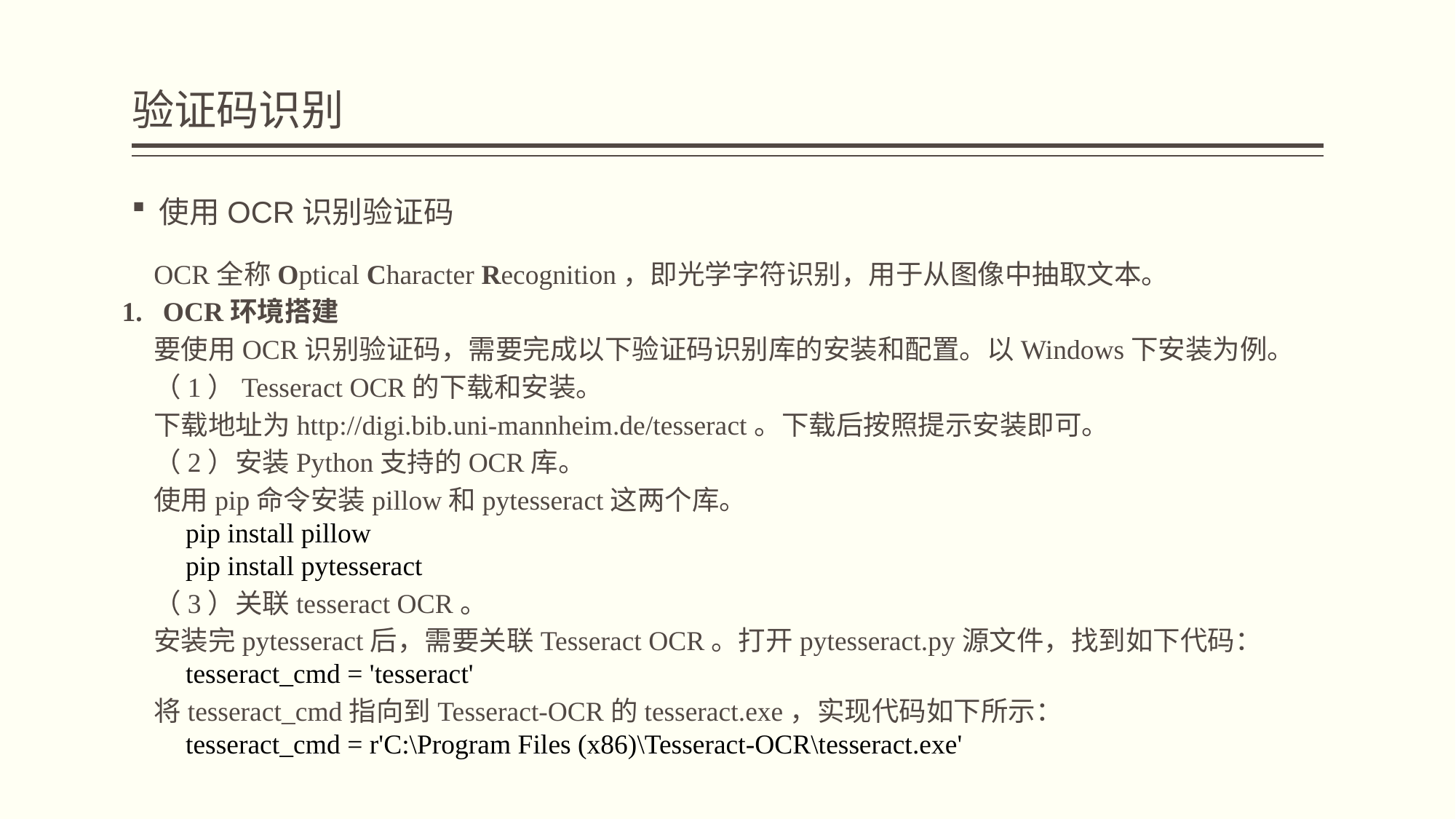

# 验证码识别
使用OCR识别验证码
OCR全称Optical Character Recognition，即光学字符识别，用于从图像中抽取文本。
OCR环境搭建
要使用OCR识别验证码，需要完成以下验证码识别库的安装和配置。以Windows下安装为例。
（1）Tesseract OCR的下载和安装。
下载地址为http://digi.bib.uni-mannheim.de/tesseract。下载后按照提示安装即可。
（2）安装Python支持的OCR库。
使用pip命令安装pillow和pytesseract这两个库。
pip install pillow
pip install pytesseract
（3）关联tesseract OCR。
安装完pytesseract后，需要关联Tesseract OCR。打开pytesseract.py源文件，找到如下代码：
tesseract_cmd = 'tesseract'
将tesseract_cmd指向到Tesseract-OCR的tesseract.exe，实现代码如下所示：
tesseract_cmd = r'C:\Program Files (x86)\Tesseract-OCR\tesseract.exe'